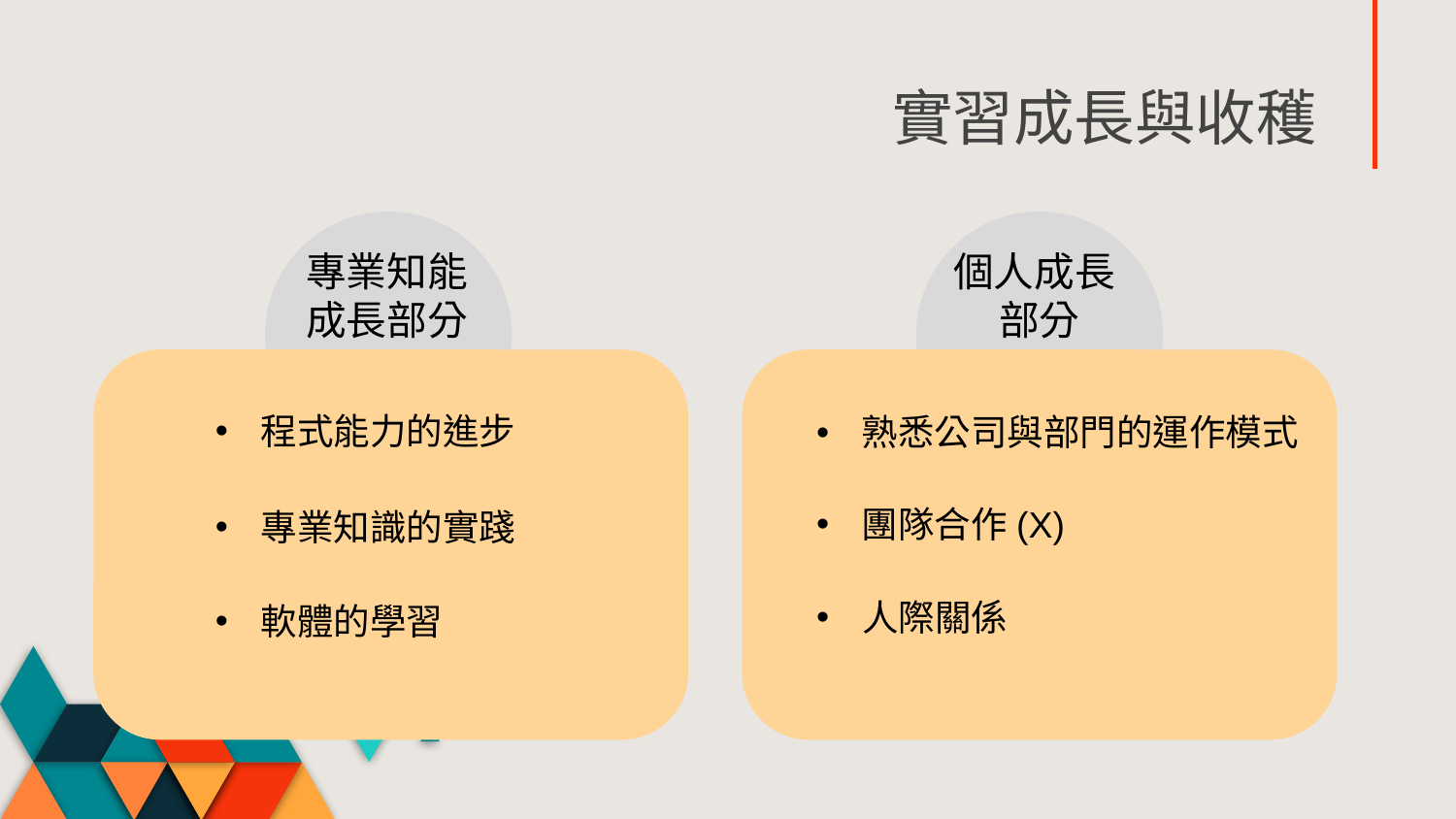

# 實習成長與收穫

個人成長
部分
熟悉公司與部門的運作模式
團隊合作(X)
人際關係

專業知能
成長部分
程式能力的進步
專業知識的實踐
軟體的學習